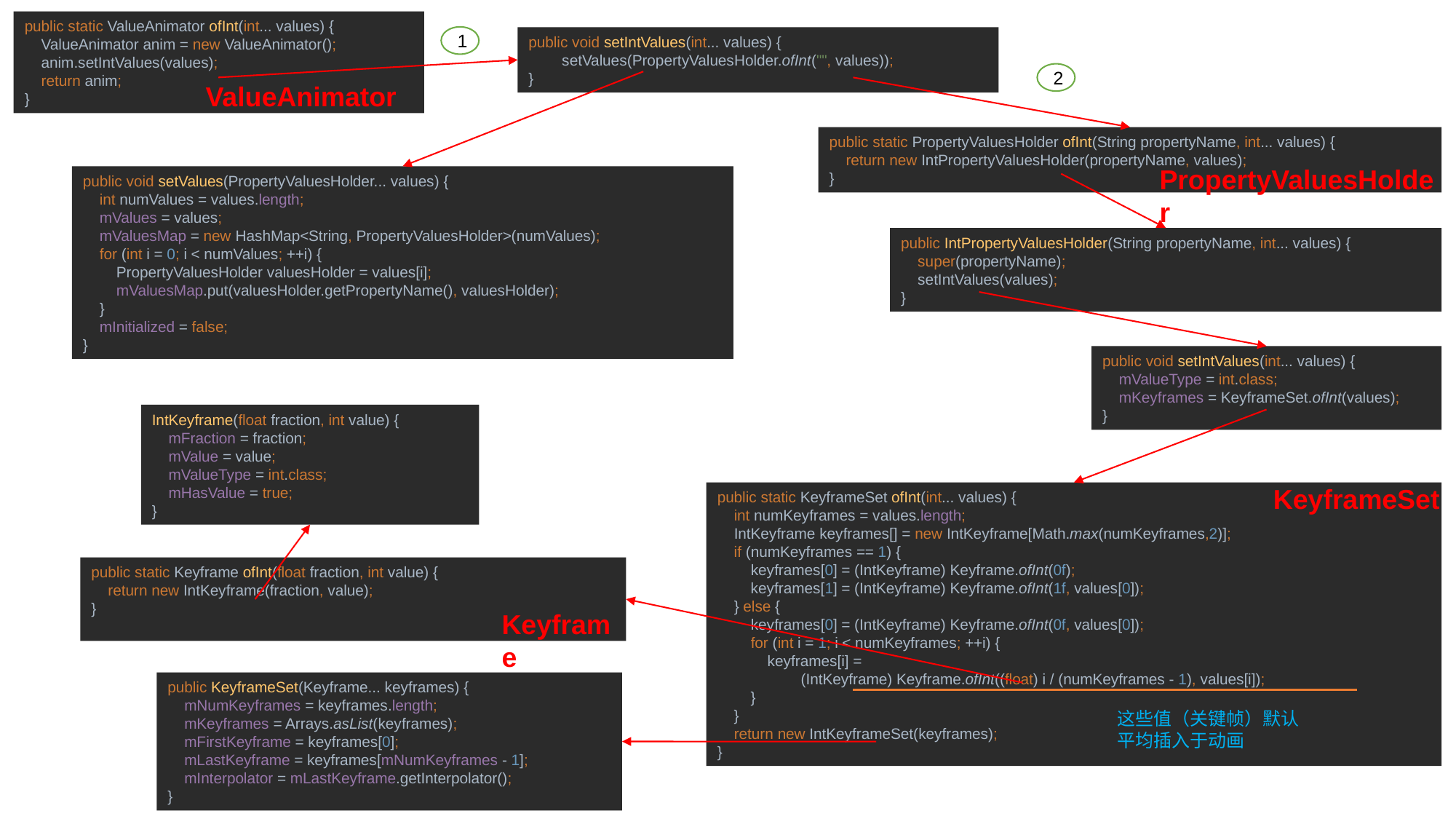

public static ValueAnimator ofInt(int... values) {
    ValueAnimator anim = new ValueAnimator();
    anim.setIntValues(values);
    return anim;
}
1
public void setIntValues(int... values) {
        setValues(PropertyValuesHolder.ofInt("", values));
}
2
ValueAnimator
public static PropertyValuesHolder ofInt(String propertyName, int... values) {
    return new IntPropertyValuesHolder(propertyName, values);
}
PropertyValuesHolder
public void setValues(PropertyValuesHolder... values) {
    int numValues = values.length;
    mValues = values;
    mValuesMap = new HashMap<String, PropertyValuesHolder>(numValues);
    for (int i = 0; i < numValues; ++i) {
        PropertyValuesHolder valuesHolder = values[i];
        mValuesMap.put(valuesHolder.getPropertyName(), valuesHolder);
    }
    mInitialized = false;
}
public IntPropertyValuesHolder(String propertyName, int... values) {
    super(propertyName);
    setIntValues(values);
}
public void setIntValues(int... values) {
    mValueType = int.class;
    mKeyframes = KeyframeSet.ofInt(values);
}
IntKeyframe(float fraction, int value) {
    mFraction = fraction;
    mValue = value;
    mValueType = int.class;
    mHasValue = true;
}
KeyframeSet
public static KeyframeSet ofInt(int... values) {
    int numKeyframes = values.length;
    IntKeyframe keyframes[] = new IntKeyframe[Math.max(numKeyframes,2)];
    if (numKeyframes == 1) {
        keyframes[0] = (IntKeyframe) Keyframe.ofInt(0f);
        keyframes[1] = (IntKeyframe) Keyframe.ofInt(1f, values[0]);
    } else {
        keyframes[0] = (IntKeyframe) Keyframe.ofInt(0f, values[0]);
        for (int i = 1; i < numKeyframes; ++i) {
            keyframes[i] =
                    (IntKeyframe) Keyframe.ofInt((float) i / (numKeyframes - 1), values[i]);
        }
    }
    return new IntKeyframeSet(keyframes);
}
public static Keyframe ofInt(float fraction, int value) {
    return new IntKeyframe(fraction, value);
}
Keyframe
public KeyframeSet(Keyframe... keyframes) {
    mNumKeyframes = keyframes.length;
    mKeyframes = Arrays.asList(keyframes);
    mFirstKeyframe = keyframes[0];
    mLastKeyframe = keyframes[mNumKeyframes - 1];
    mInterpolator = mLastKeyframe.getInterpolator();
}
这些值（关键帧）默认平均插入于动画